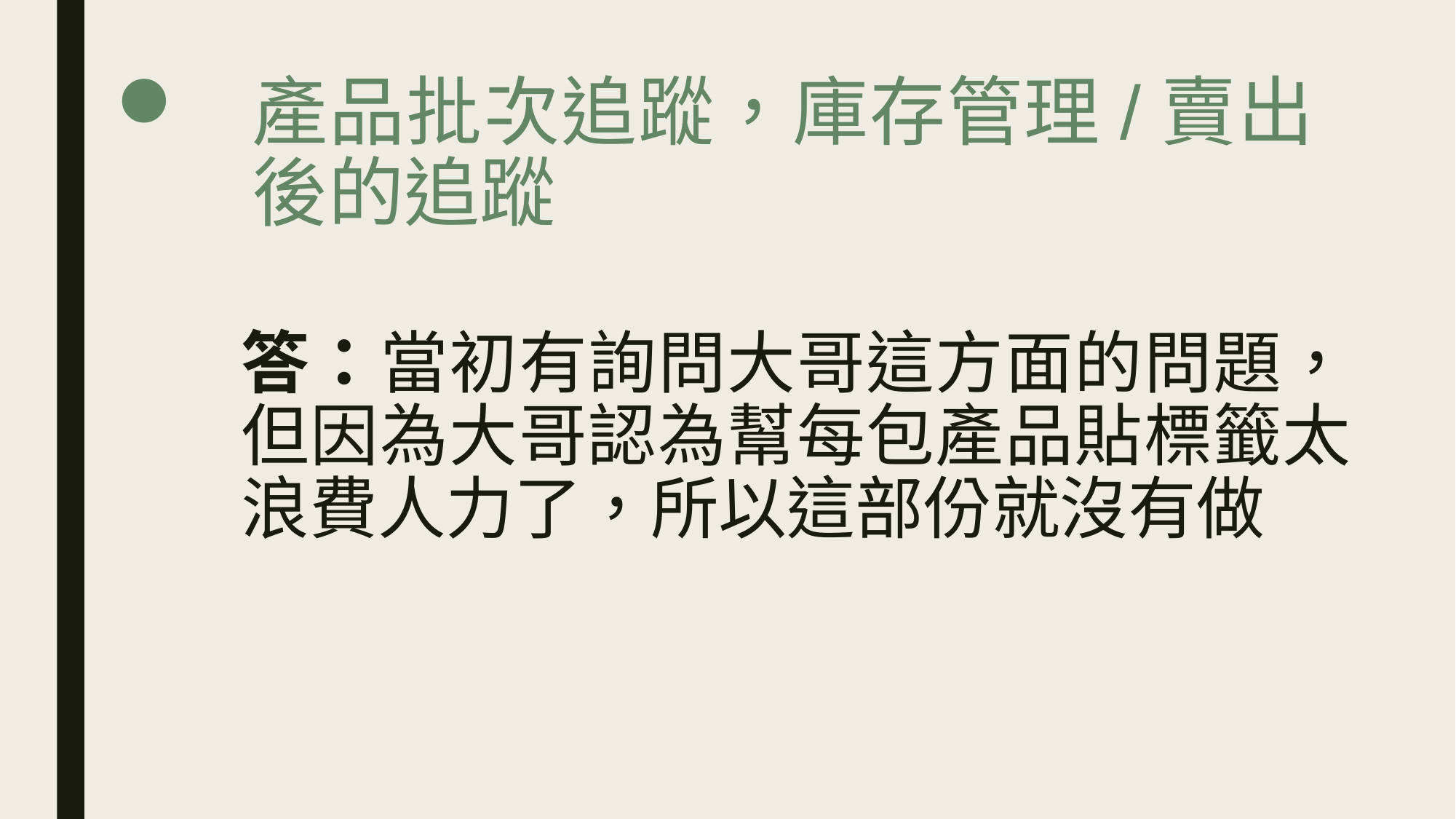

產品批次追蹤，庫存管理/賣出後的追蹤

答：當初有詢問大哥這方面的問題，但因為大哥認為幫每包產品貼標籤太浪費人力了，所以這部份就沒有做